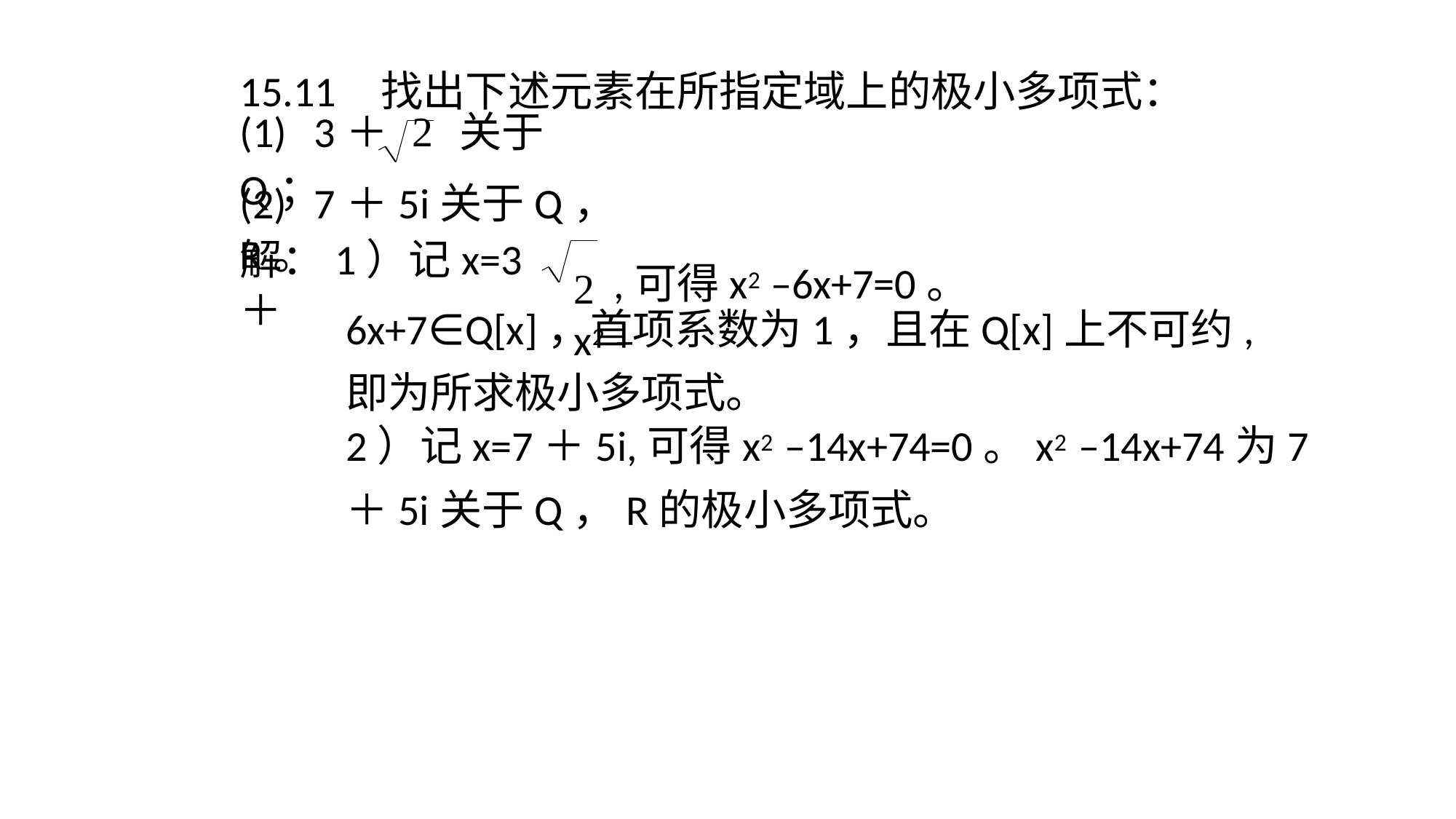

15.11	找出下述元素在所指定域上的极小多项式：
# (1)	3＋	2	关于Q；

(2)	7＋5i关于Q，R。
2 ,可得x2 –6x+7=0。 x2 –
解：1）记x=3＋

6x+7∈Q[x]，首项系数为1，且在Q[x]上不可约,
即为所求极小多项式。
2）记x=7＋5i,可得x2 –14x+74=0。x2 –14x+74为7
＋5i关于Q，R的极小多项式。